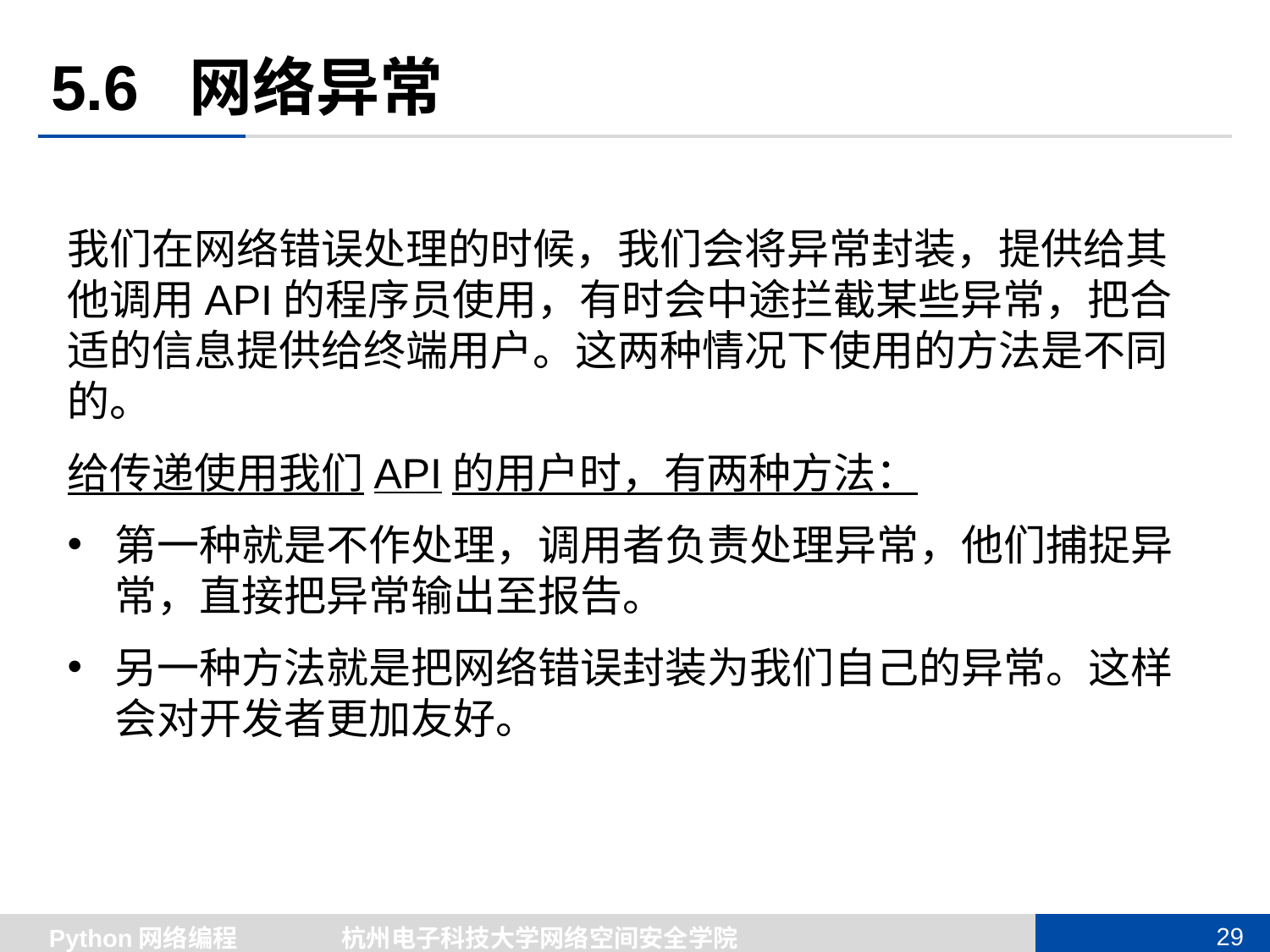

# 5.6  网络异常
我们在网络错误处理的时候，我们会将异常封装，提供给其他调用API的程序员使用，有时会中途拦截某些异常，把合适的信息提供给终端用户。这两种情况下使用的方法是不同的。
给传递使用我们API的用户时，有两种方法：
第一种就是不作处理，调用者负责处理异常，他们捕捉异常，直接把异常输出至报告。
另一种方法就是把网络错误封装为我们自己的异常。这样会对开发者更加友好。